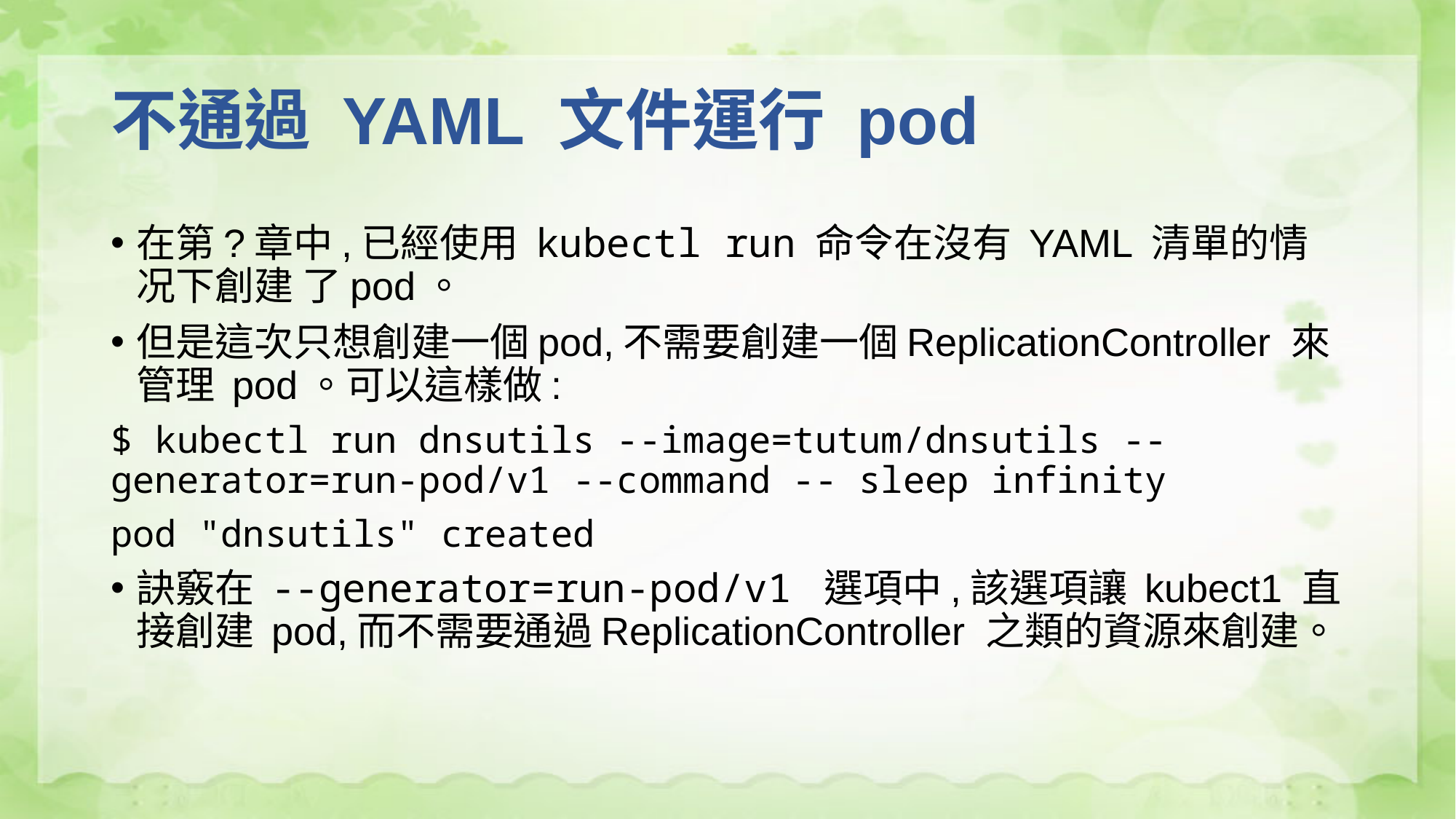

# 不通過 YAML 文件運行 pod
在第?章中,已經使用 kubectl run 命令在沒有 YAML 清單的情况下創建 了pod。
但是這次只想創建一個pod,不需要創建一個ReplicationController 來管理 pod。可以這樣做:
$ kubectl run dnsutils --image=tutum/dnsutils --generator=run-pod/v1 --command -- sleep infinity
pod "dnsutils" created
訣竅在 --generator=run-pod/v1 選項中,該選項讓 kubect1 直接創建 pod,而不需要通過ReplicationController 之類的資源來創建。